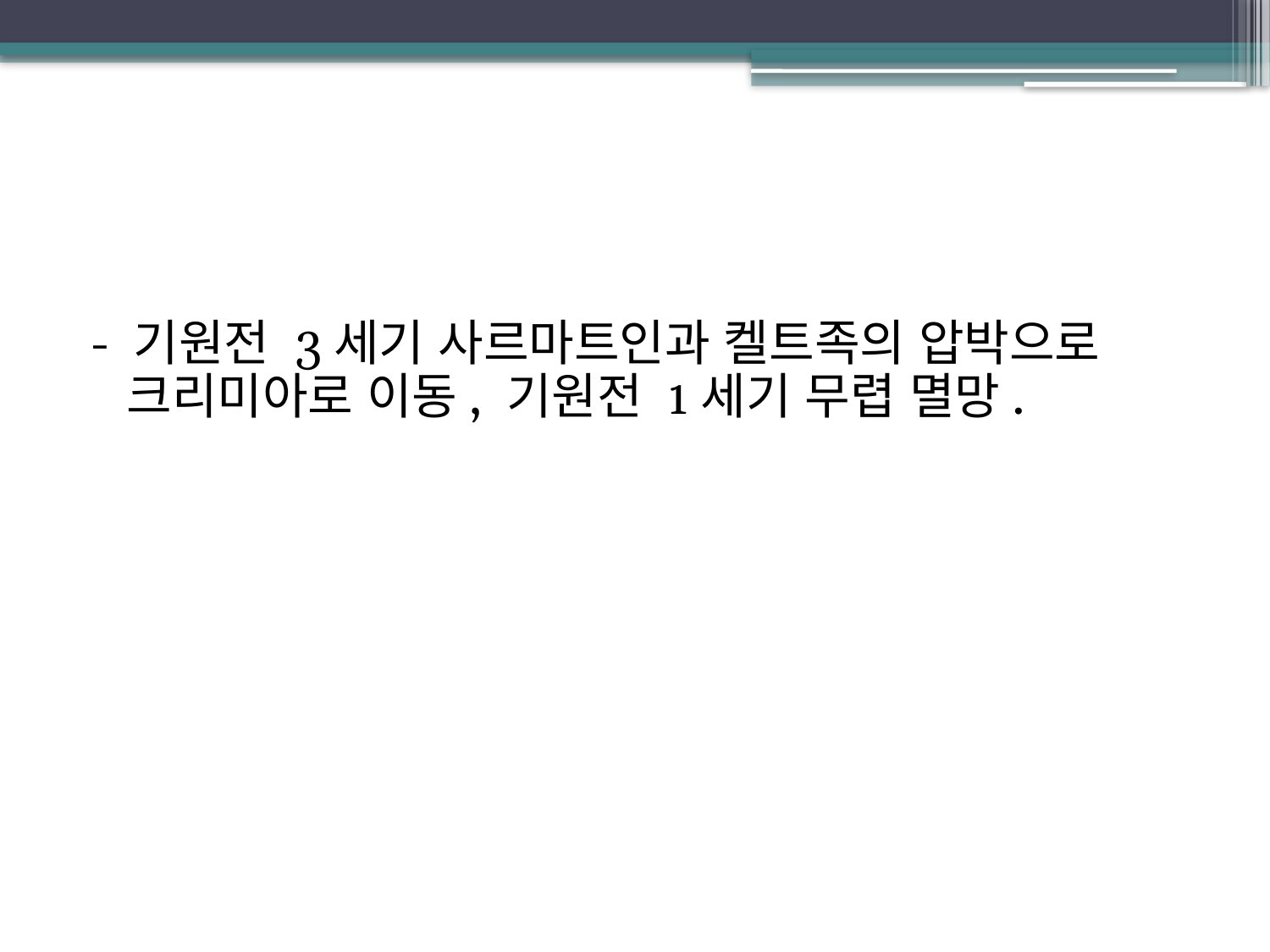

- 기원전 3세기 사르마트인과 켈트족의 압박으로 크리미아로 이동, 기원전 1세기 무렵 멸망.